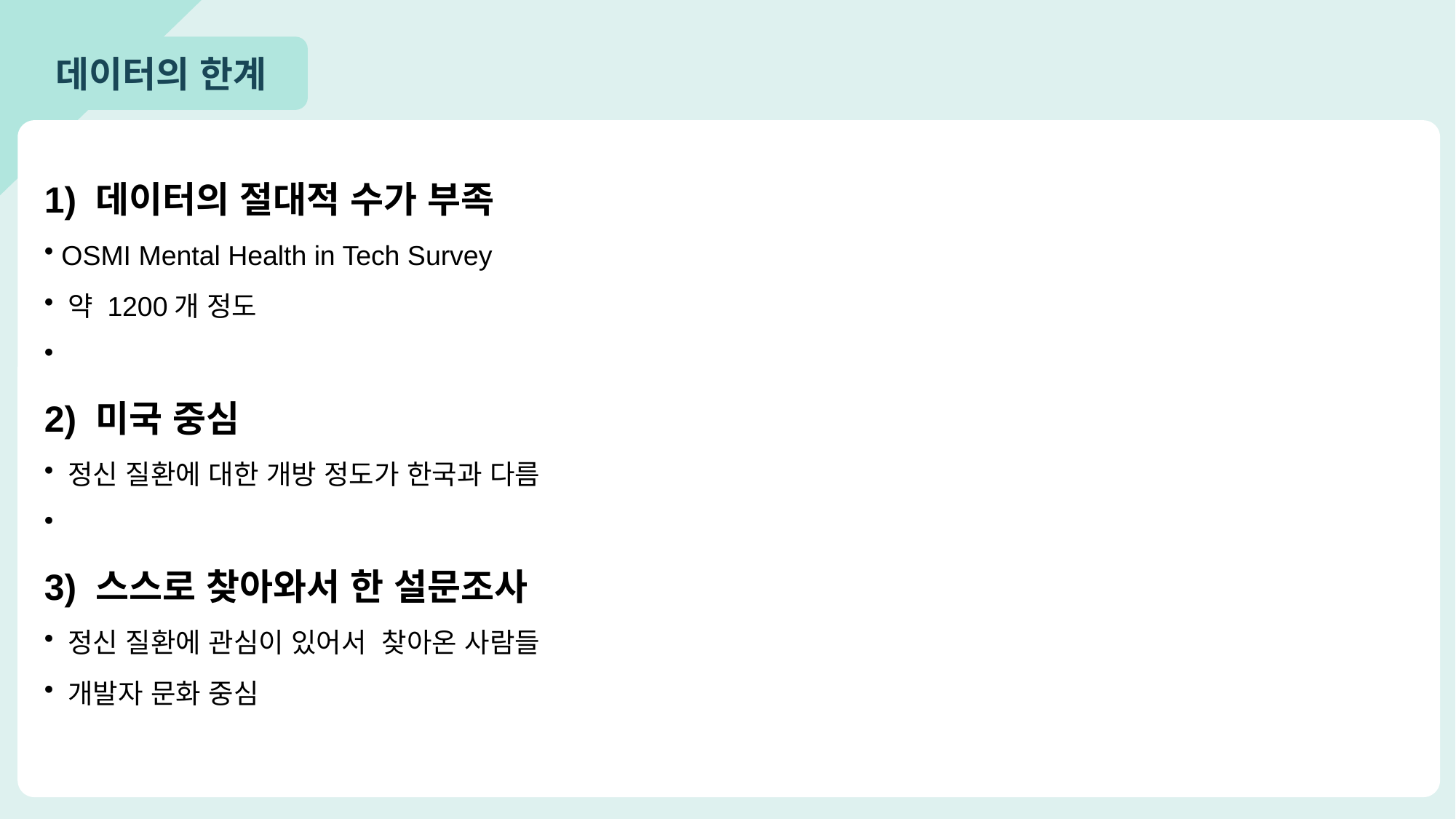

데이터의 한계

1) 데이터의 절대적 수가 부족
 OSMI Mental Health in Tech Survey
 약 1200개 정도

2) 미국 중심
 정신 질환에 대한 개방 정도가 한국과 다름

3) 스스로 찾아와서 한 설문조사
 정신 질환에 관심이 있어서  찾아온 사람들
 개발자 문화 중심